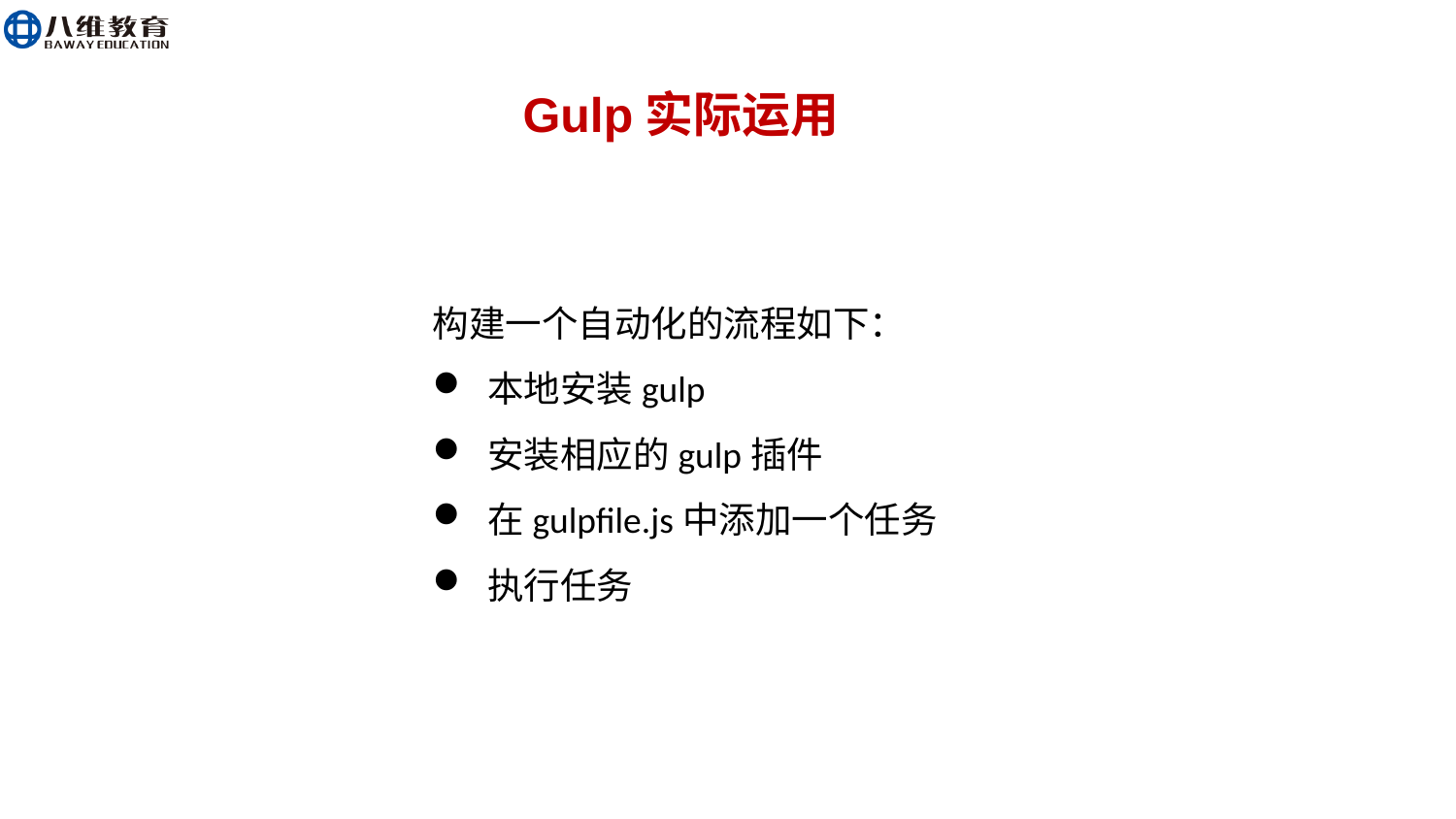

Gulp实际运用

构建一个自动化的流程如下：
本地安装gulp
安装相应的gulp插件
在gulpfile.js中添加一个任务
执行任务